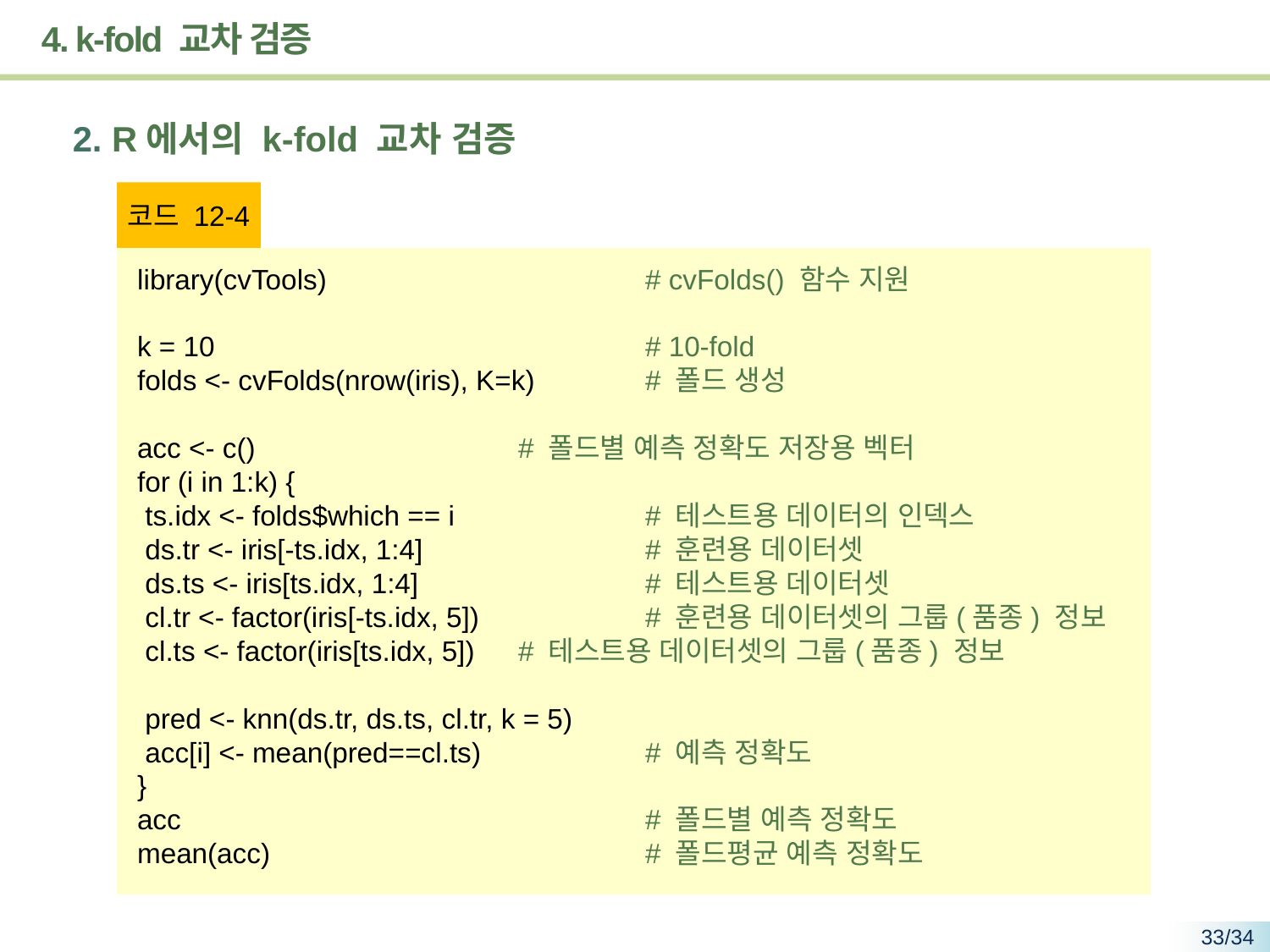

# 4. k-fold 교차 검증
2. R에서의 k-fold 교차 검증

코드 12-4

library(cvTools) 			# cvFolds() 함수 지원

k = 10 				# 10-fold
folds <- cvFolds(nrow(iris), K=k) 	# 폴드 생성

acc <- c() 			# 폴드별 예측 정확도 저장용 벡터
for (i in 1:k) {
 ts.idx <- folds$which == i 		# 테스트용 데이터의 인덱스
 ds.tr <- iris[-ts.idx, 1:4] 		# 훈련용 데이터셋
 ds.ts <- iris[ts.idx, 1:4] 		# 테스트용 데이터셋
 cl.tr <- factor(iris[-ts.idx, 5]) 		# 훈련용 데이터셋의 그룹(품종) 정보
 cl.ts <- factor(iris[ts.idx, 5]) 	# 테스트용 데이터셋의 그룹(품종) 정보

 pred <- knn(ds.tr, ds.ts, cl.tr, k = 5)
 acc[i] <- mean(pred==cl.ts) 		# 예측 정확도
}
acc 				# 폴드별 예측 정확도
mean(acc) 			# 폴드평균 예측 정확도